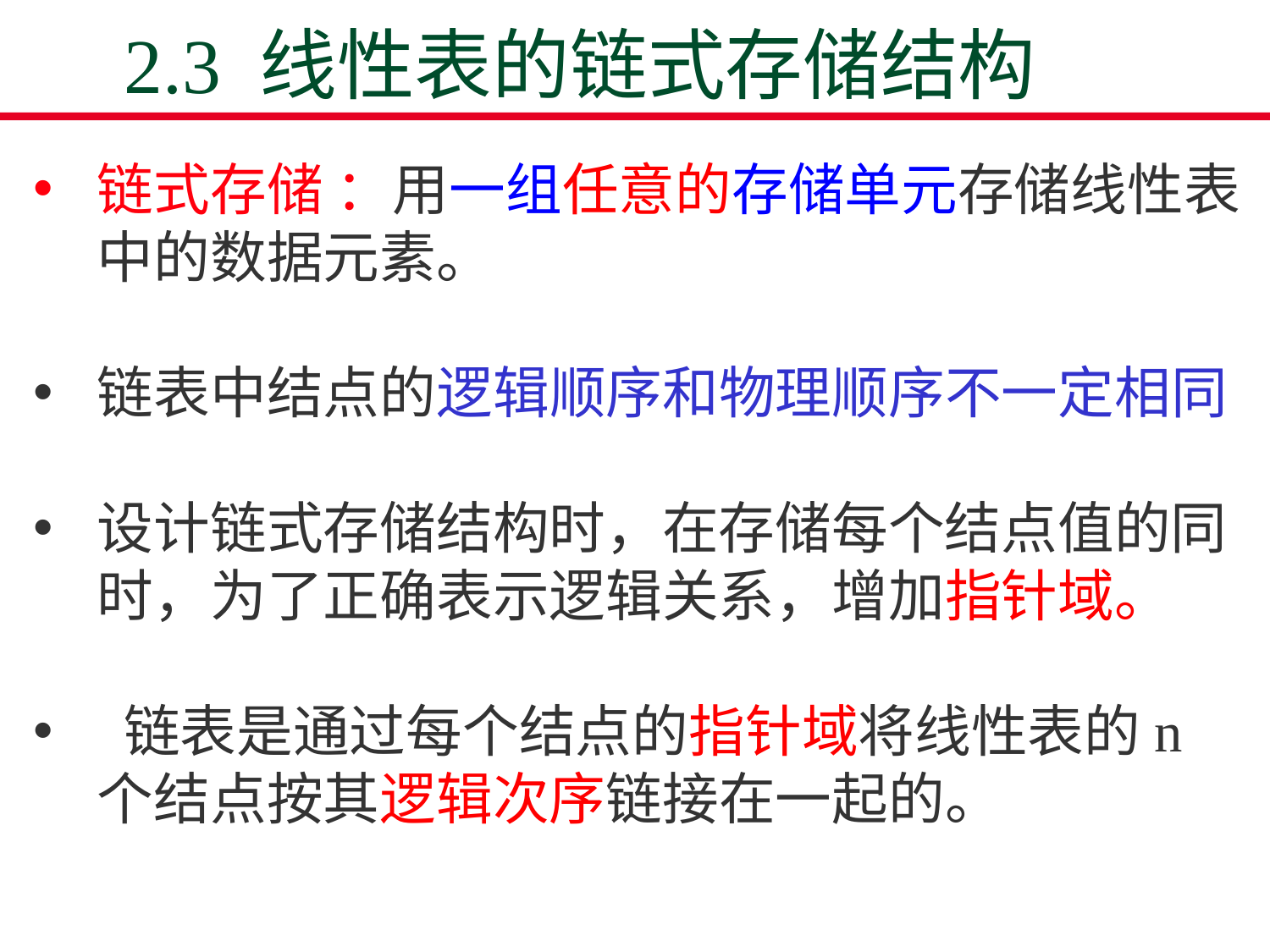

2.3 线性表的链式存储结构
链式存储 ：用一组任意的存储单元存储线性表中的数据元素。

链表中结点的逻辑顺序和物理顺序不一定相同

设计链式存储结构时，在存储每个结点值的同时，为了正确表示逻辑关系，增加指针域。

 链表是通过每个结点的指针域将线性表的n个结点按其逻辑次序链接在一起的。